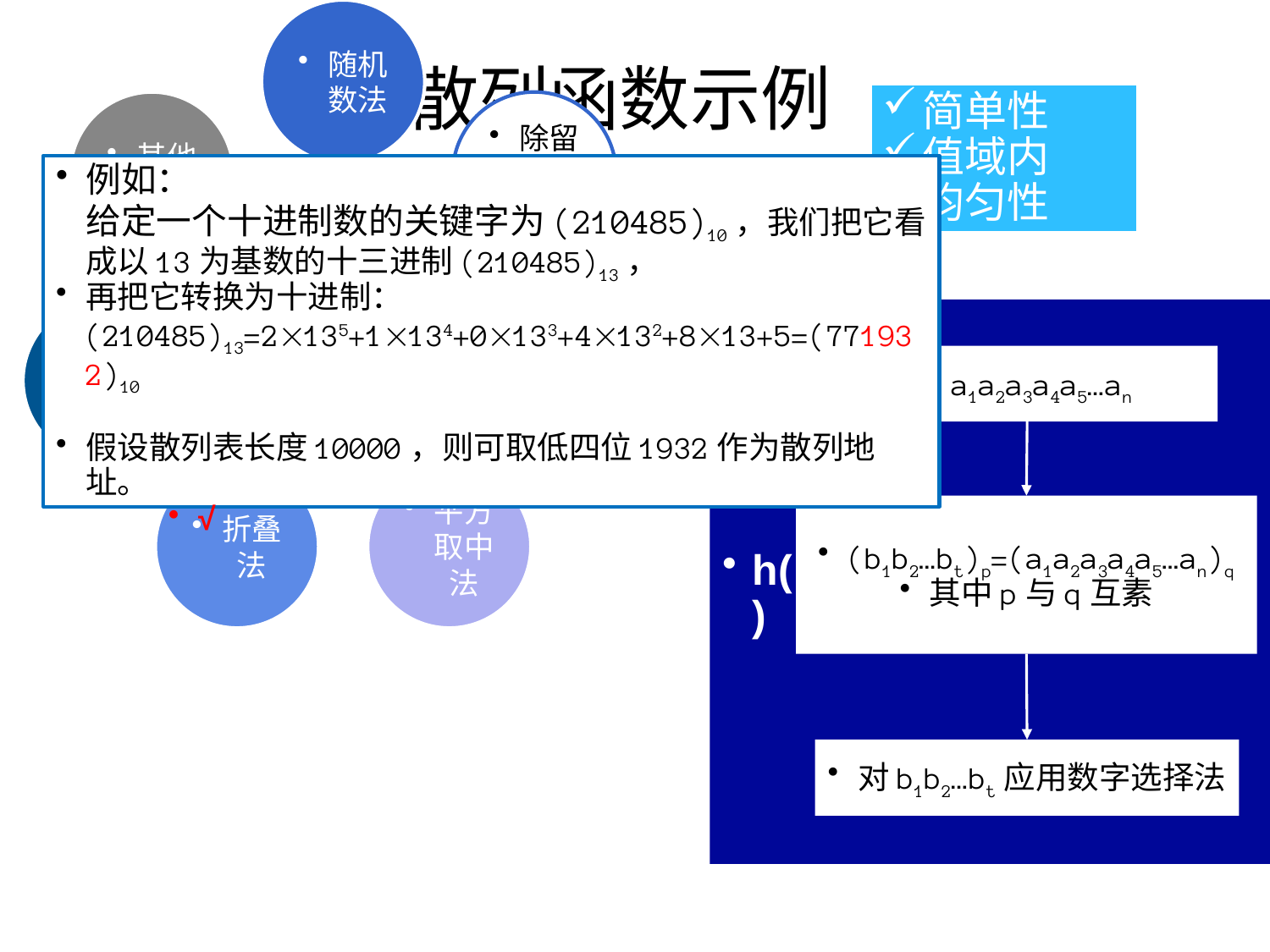

# 散列函数示例
简单性
值域内
均匀性
例如：
给定一个十进制数的关键字为(210485)10，我们把它看成以13为基数的十三进制(210485)13，
再把它转换为十进制：          (210485)13=2×135+1×134+0×133+4×132+8×13+5=(771932)10
假设散列表长度10000，则可取低四位1932作为散列地址。
散列函数的构造

随机数法

除留余数法

数字选择法

平方取中法

折叠法

基数转换法

其他…

a1a2a3a4a5…an
(b1b2…bt)p=(a1a2a3a4a5…an)q
其中p与q互素
h()
对b1b2…bt应用数字选择法
√
73